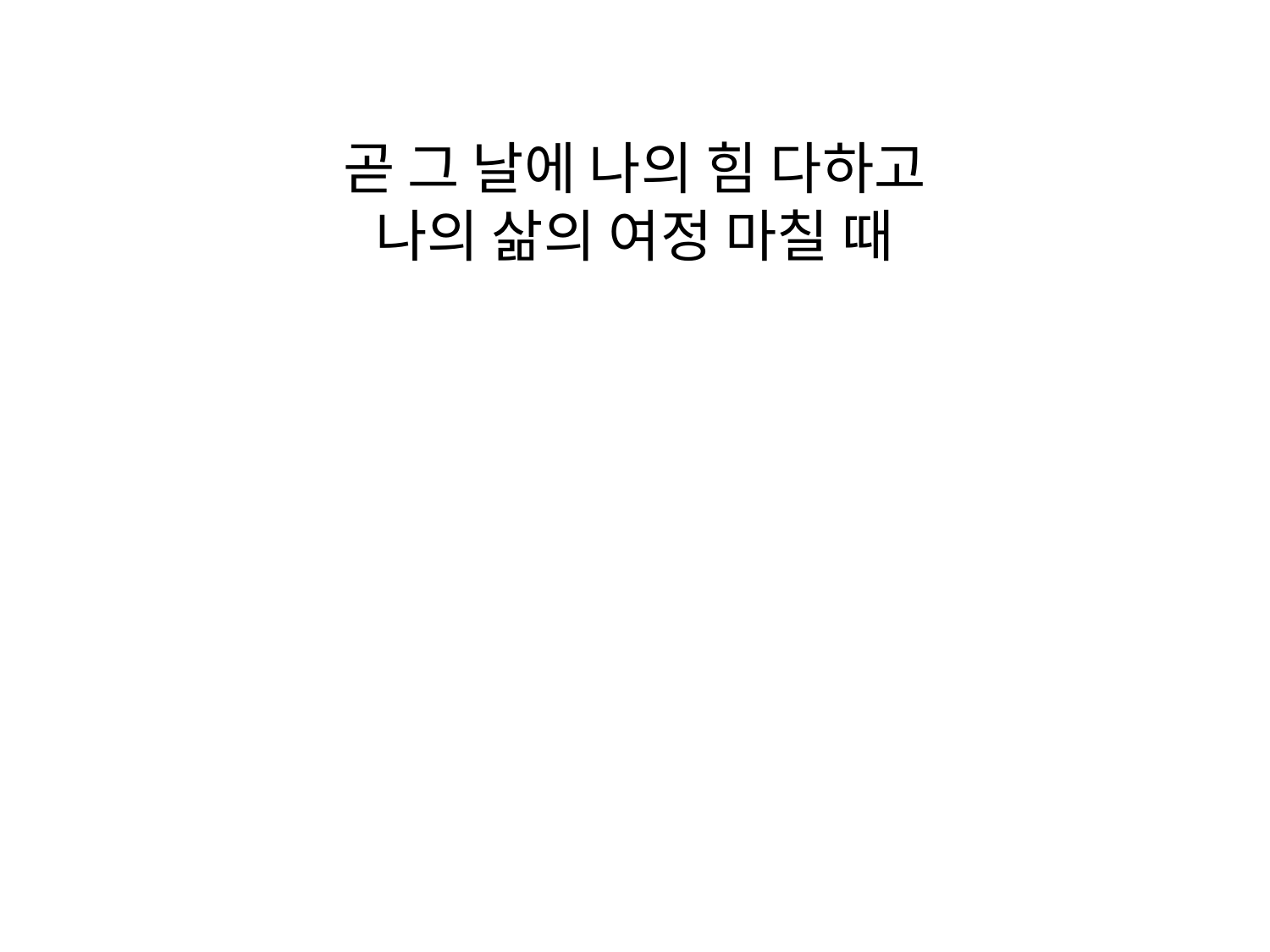

#
곧 그 날에 나의 힘 다하고
나의 삶의 여정 마칠 때